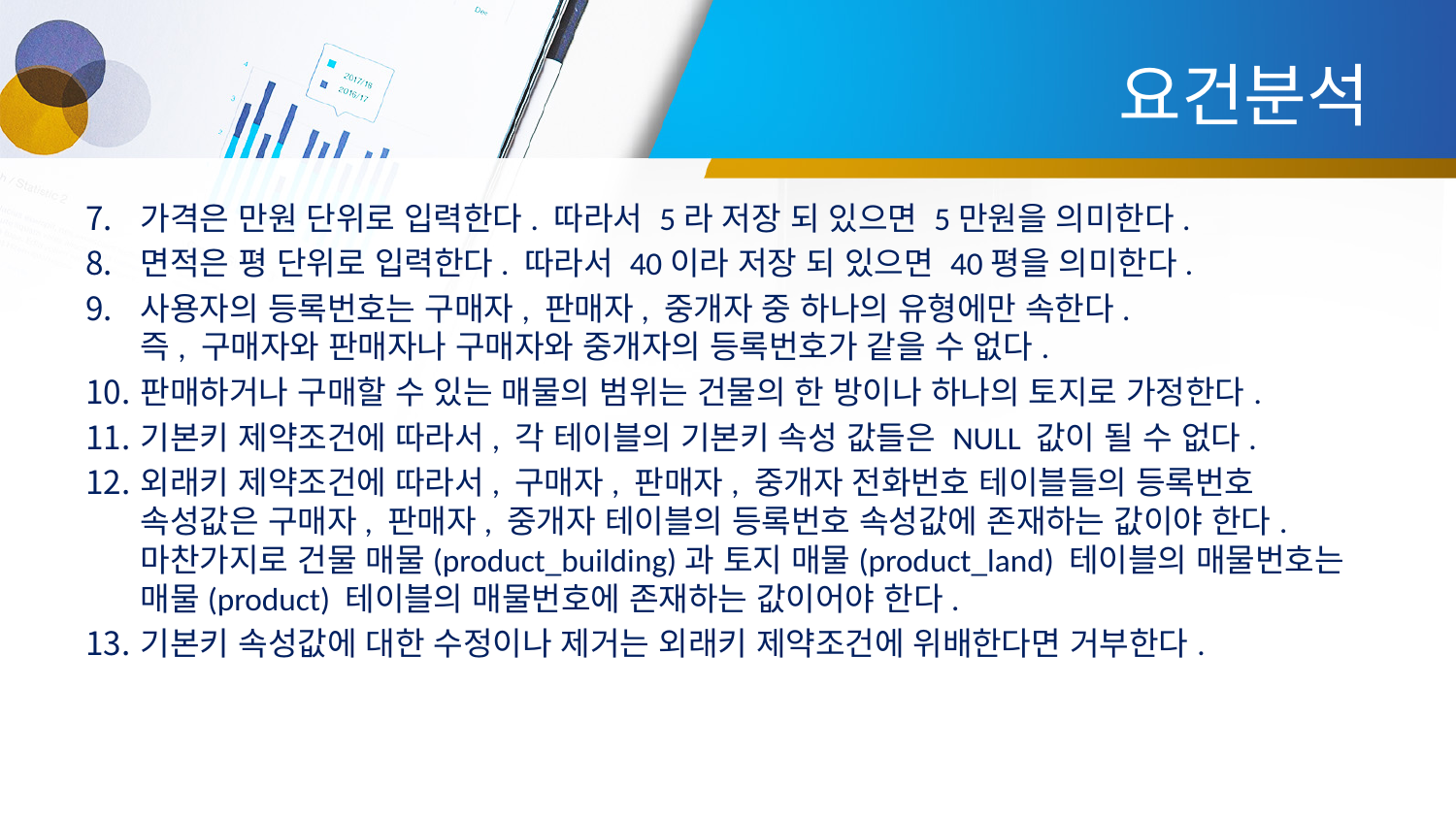

# 요건분석
가격은 만원 단위로 입력한다. 따라서 5라 저장 되 있으면 5만원을 의미한다.
면적은 평 단위로 입력한다. 따라서 40이라 저장 되 있으면 40평을 의미한다.
사용자의 등록번호는 구매자, 판매자, 중개자 중 하나의 유형에만 속한다.
즉, 구매자와 판매자나 구매자와 중개자의 등록번호가 같을 수 없다.
판매하거나 구매할 수 있는 매물의 범위는 건물의 한 방이나 하나의 토지로 가정한다.
기본키 제약조건에 따라서, 각 테이블의 기본키 속성 값들은 NULL 값이 될 수 없다.
외래키 제약조건에 따라서, 구매자, 판매자, 중개자 전화번호 테이블들의 등록번호 속성값은 구매자, 판매자, 중개자 테이블의 등록번호 속성값에 존재하는 값이야 한다.
마찬가지로 건물 매물(product_building)과 토지 매물(product_land) 테이블의 매물번호는 매물(product) 테이블의 매물번호에 존재하는 값이어야 한다.
기본키 속성값에 대한 수정이나 제거는 외래키 제약조건에 위배한다면 거부한다.